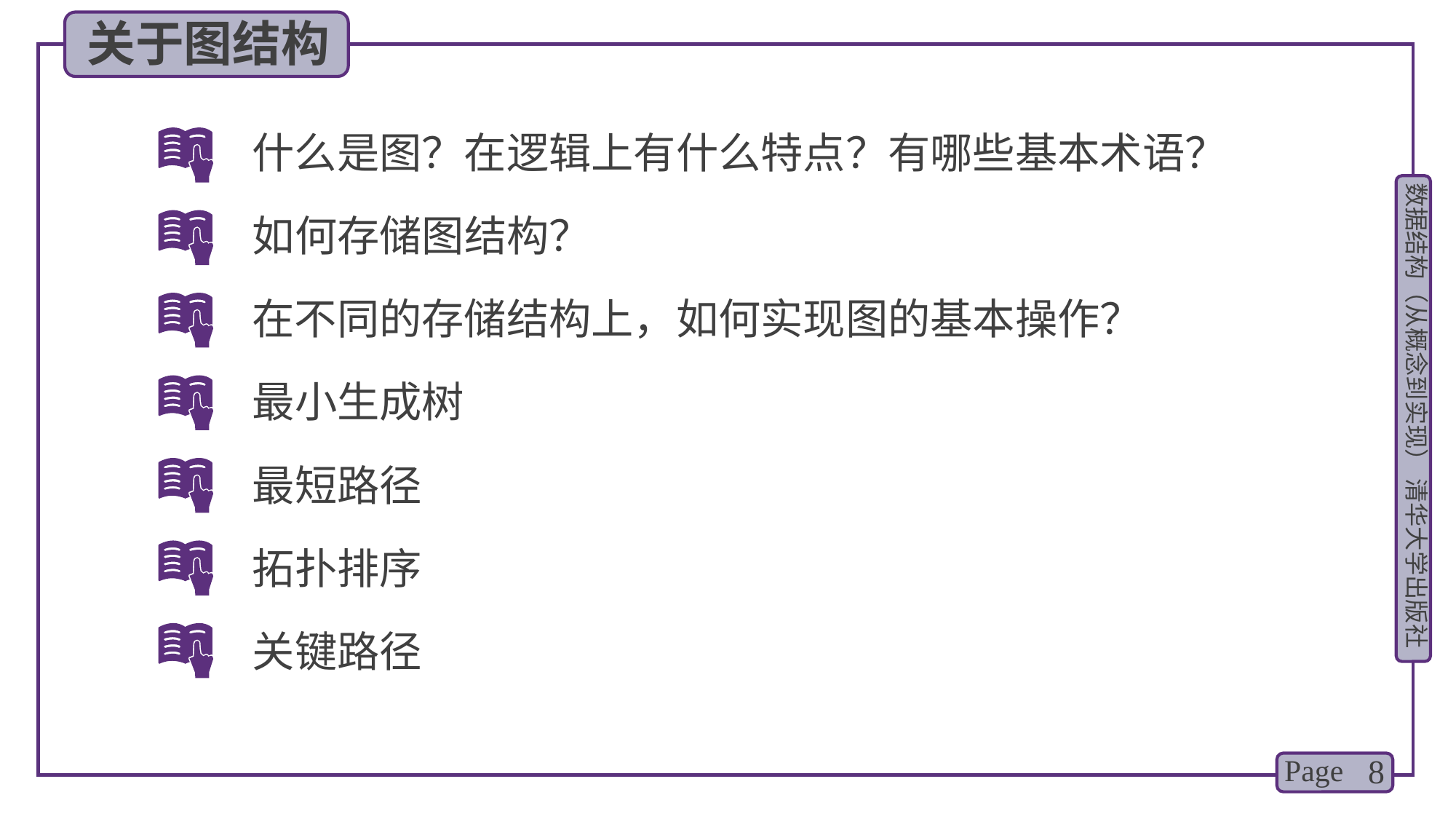

关于图结构

什么是图？在逻辑上有什么特点？有哪些基本术语？

如何存储图结构？

在不同的存储结构上，如何实现图的基本操作？

最小生成树

最短路径

拓扑排序

关键路径